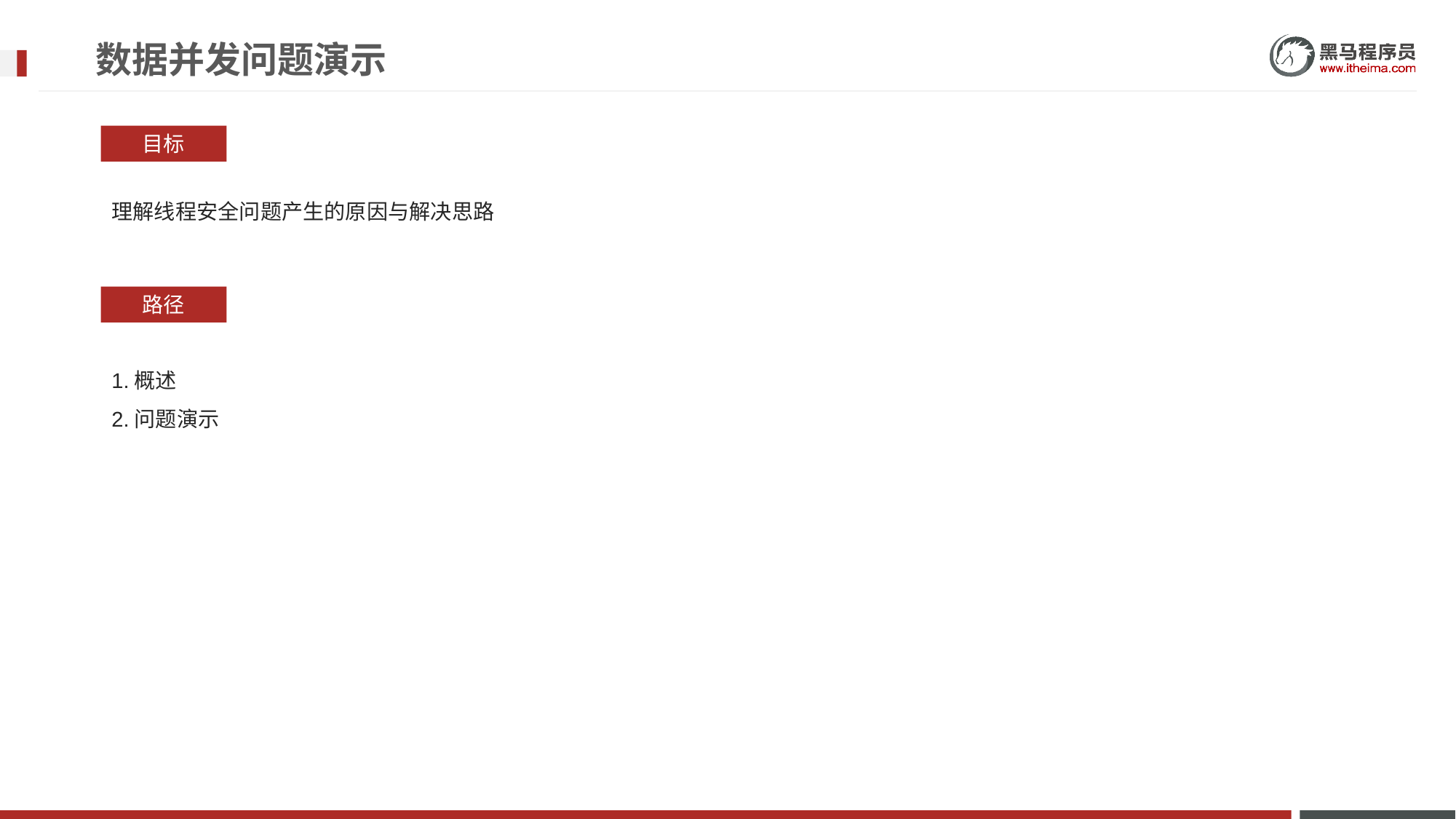

# 数据并发问题演示
目标
理解线程安全问题产生的原因与解决思路
路径
1.概述
2.问题演示